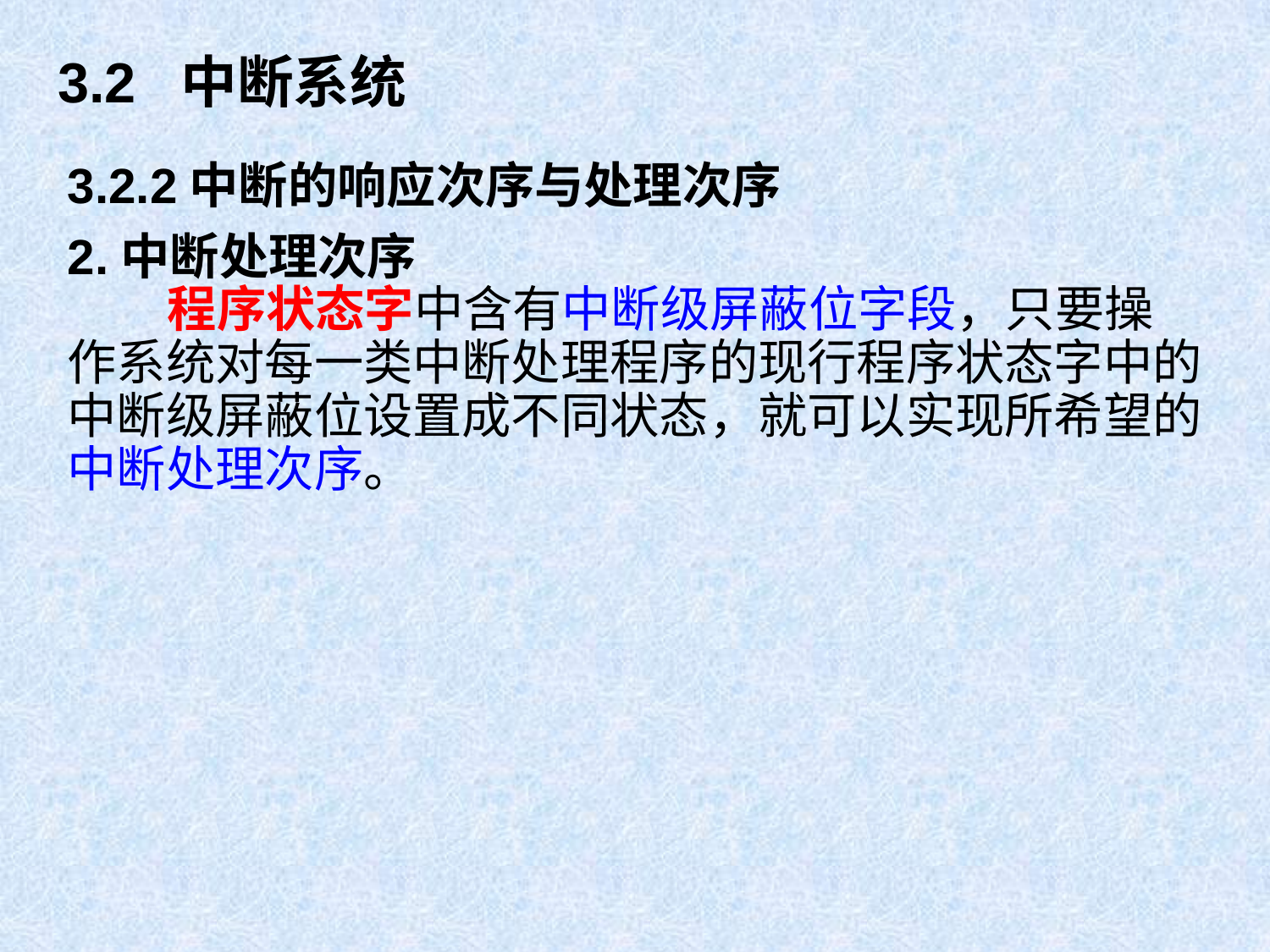

# 3.2  中断系统
3.2.2中断的响应次序与处理次序
2.中断处理次序
        程序状态字中含有中断级屏蔽位字段，只要操作系统对每一类中断处理程序的现行程序状态字中的中断级屏蔽位设置成不同状态，就可以实现所希望的中断处理次序。